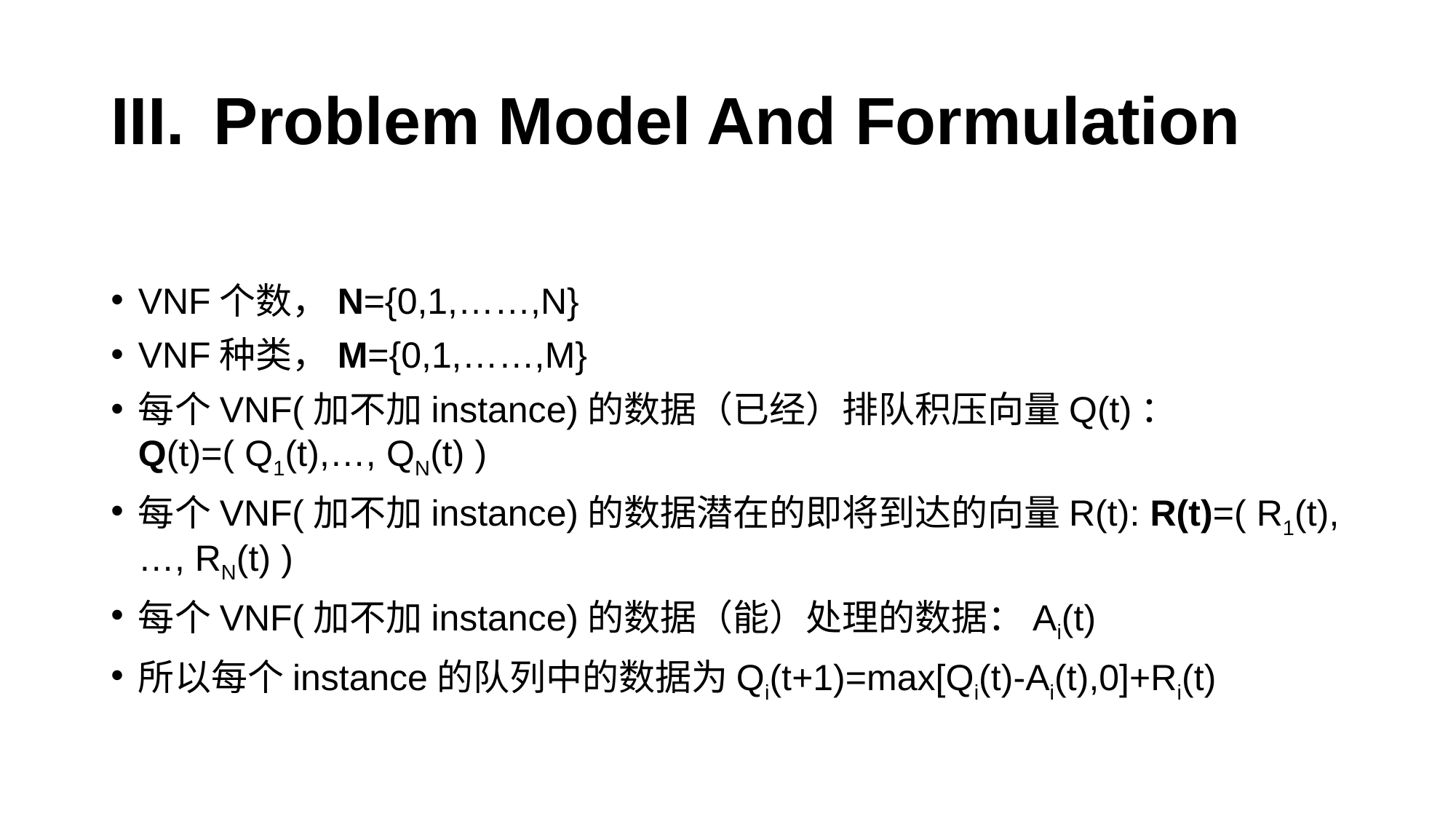

# Problem Model And Formulation

VNF个数，N={0,1,……,N}
VNF种类，M={0,1,……,M}
每个VNF(加不加instance)的数据（已经）排队积压向量Q(t)：Q(t)=( Q1(t),…, QN(t) )
每个VNF(加不加instance)的数据潜在的即将到达的向量R(t): R(t)=( R1(t),…, RN(t) )
每个VNF(加不加instance)的数据（能）处理的数据：Ai(t)
所以每个instance的队列中的数据为Qi(t+1)=max[Qi(t)-Ai(t),0]+Ri(t)